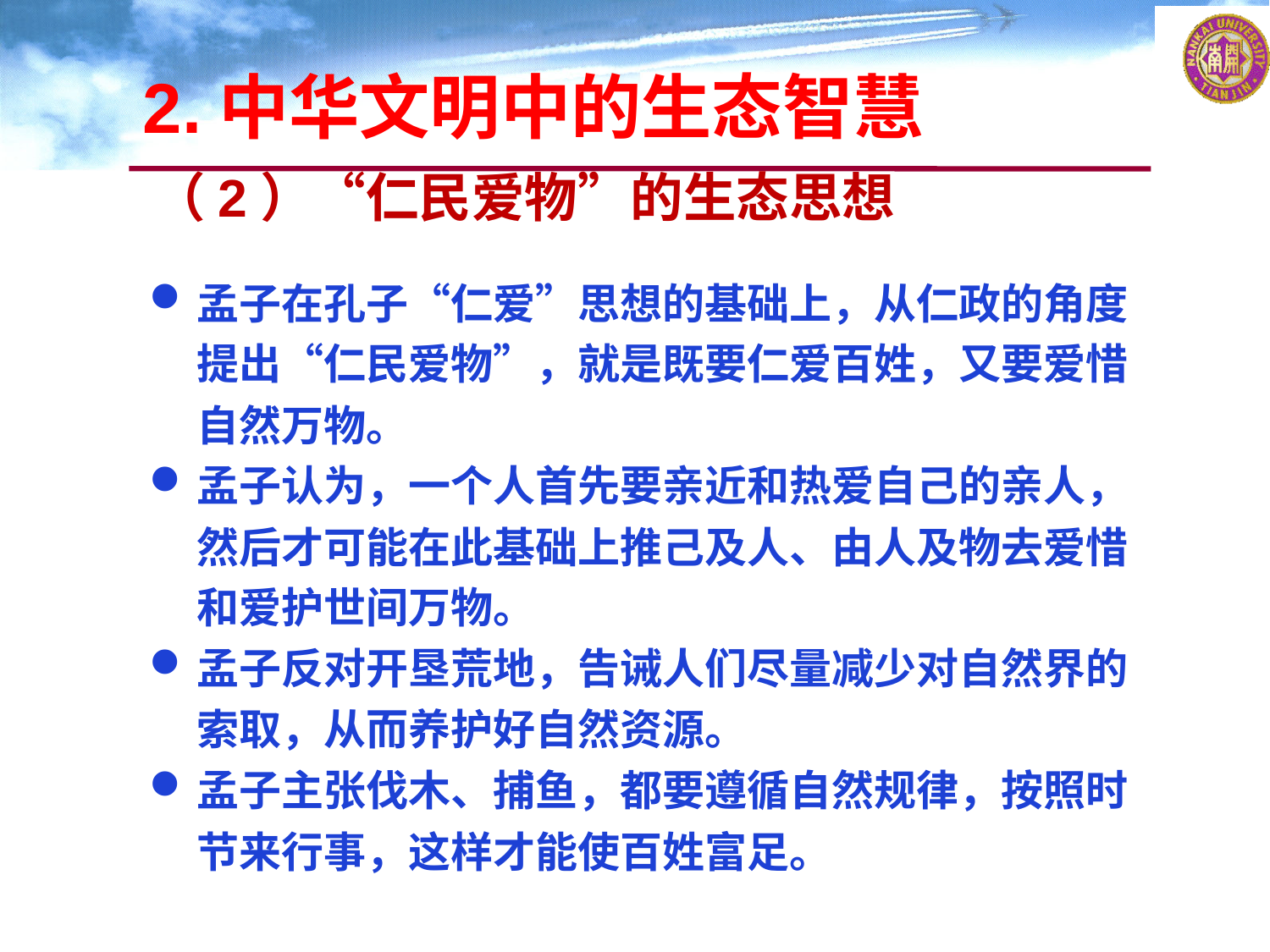

2.中华文明中的生态智慧
（2）“仁民爱物”的生态思想
孟子在孔子“仁爱”思想的基础上，从仁政的角度提出“仁民爱物”，就是既要仁爱百姓，又要爱惜自然万物。
孟子认为，一个人首先要亲近和热爱自己的亲人，然后才可能在此基础上推己及人、由人及物去爱惜和爱护世间万物。
孟子反对开垦荒地，告诫人们尽量减少对自然界的索取，从而养护好自然资源。
孟子主张伐木、捕鱼，都要遵循自然规律，按照时节来行事，这样才能使百姓富足。